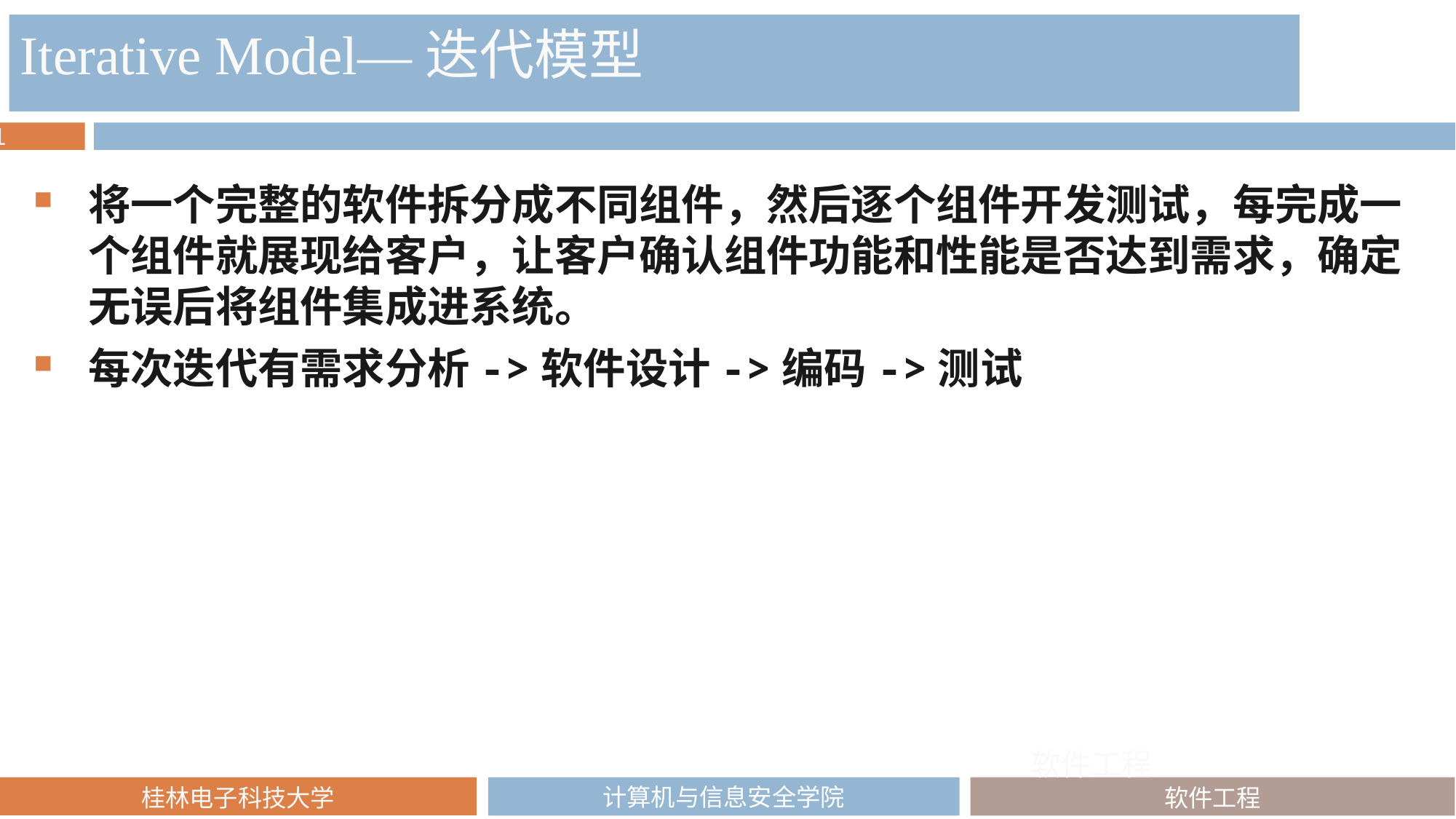

Iterative Model—迭代模型
将一个完整的软件拆分成不同组件，然后逐个组件开发测试，每完成一个组件就展现给客户，让客户确认组件功能和性能是否达到需求，确定无误后将组件集成进系统。
每次迭代有需求分析->软件设计->编码->测试
软件工程